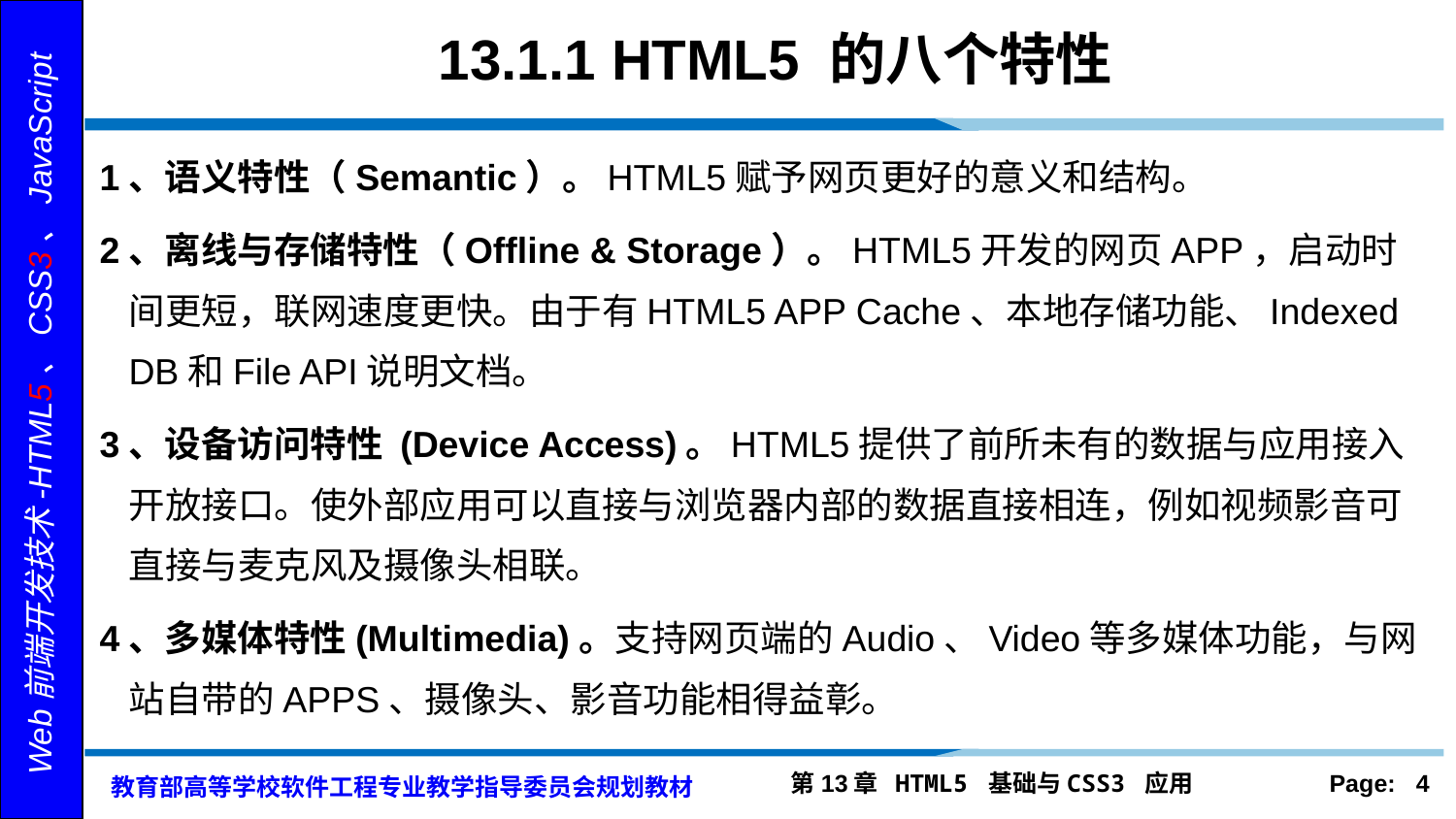

# 13.1.1 HTML5 的八个特性
1、语义特性（Semantic）。HTML5赋予网页更好的意义和结构。
2、离线与存储特性（Offline & Storage）。HTML5开发的网页APP，启动时间更短，联网速度更快。由于有HTML5 APP Cache、本地存储功能、Indexed DB和File API说明文档。
3、设备访问特性 (Device Access)。HTML5提供了前所未有的数据与应用接入开放接口。使外部应用可以直接与浏览器内部的数据直接相连，例如视频影音可直接与麦克风及摄像头相联。
4、多媒体特性(Multimedia)。支持网页端的Audio、Video等多媒体功能，与网站自带的APPS、摄像头、影音功能相得益彰。